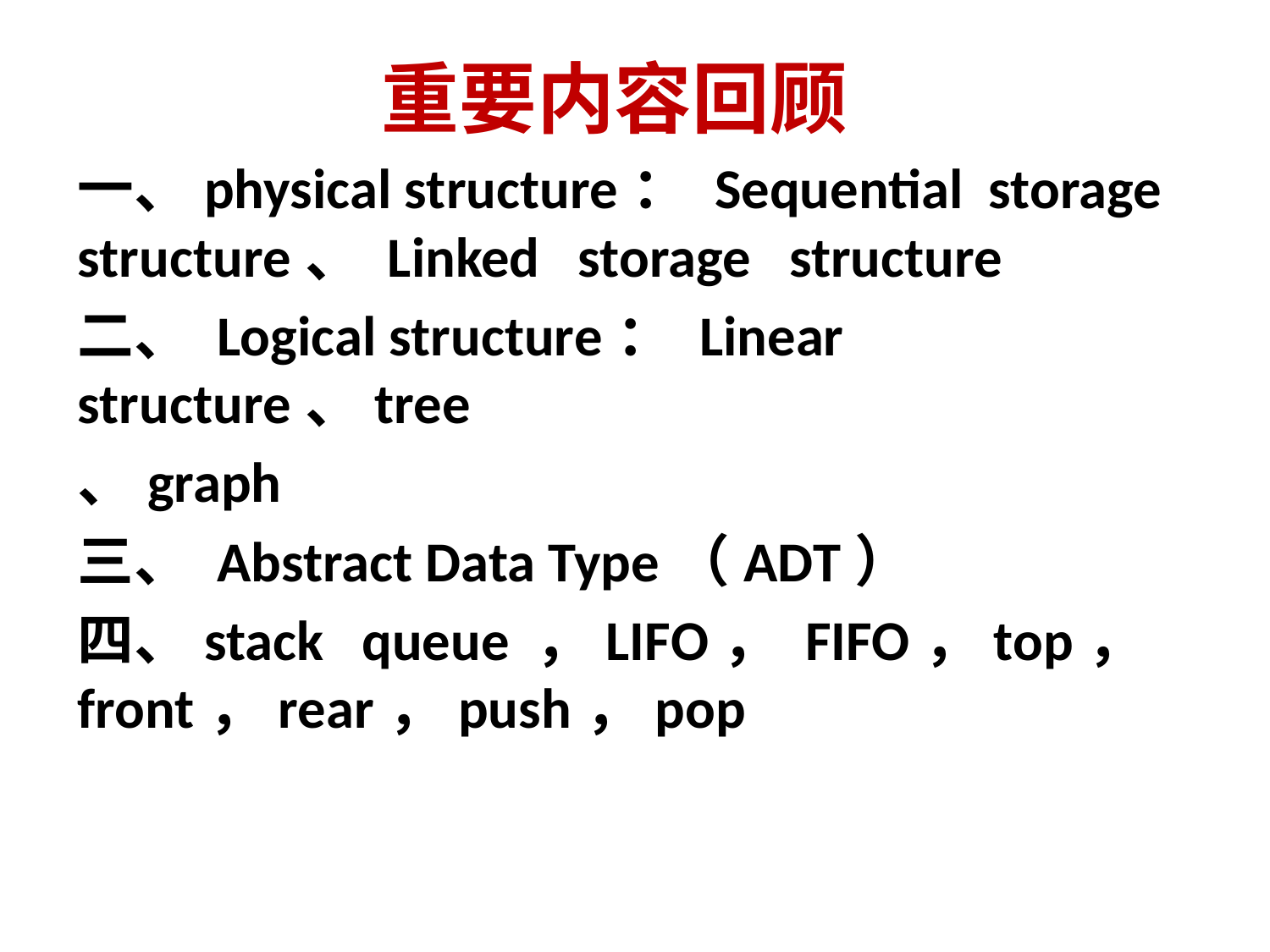

# 重要内容回顾
一、physical structure： Sequential  storage  structure、 Linked   storage   structure
二、 Logical structure： Linear structure、tree
、graph
三、 Abstract Data Type（ADT）
四、stack   queue ，LIFO， FIFO，top， front，rear，push，pop